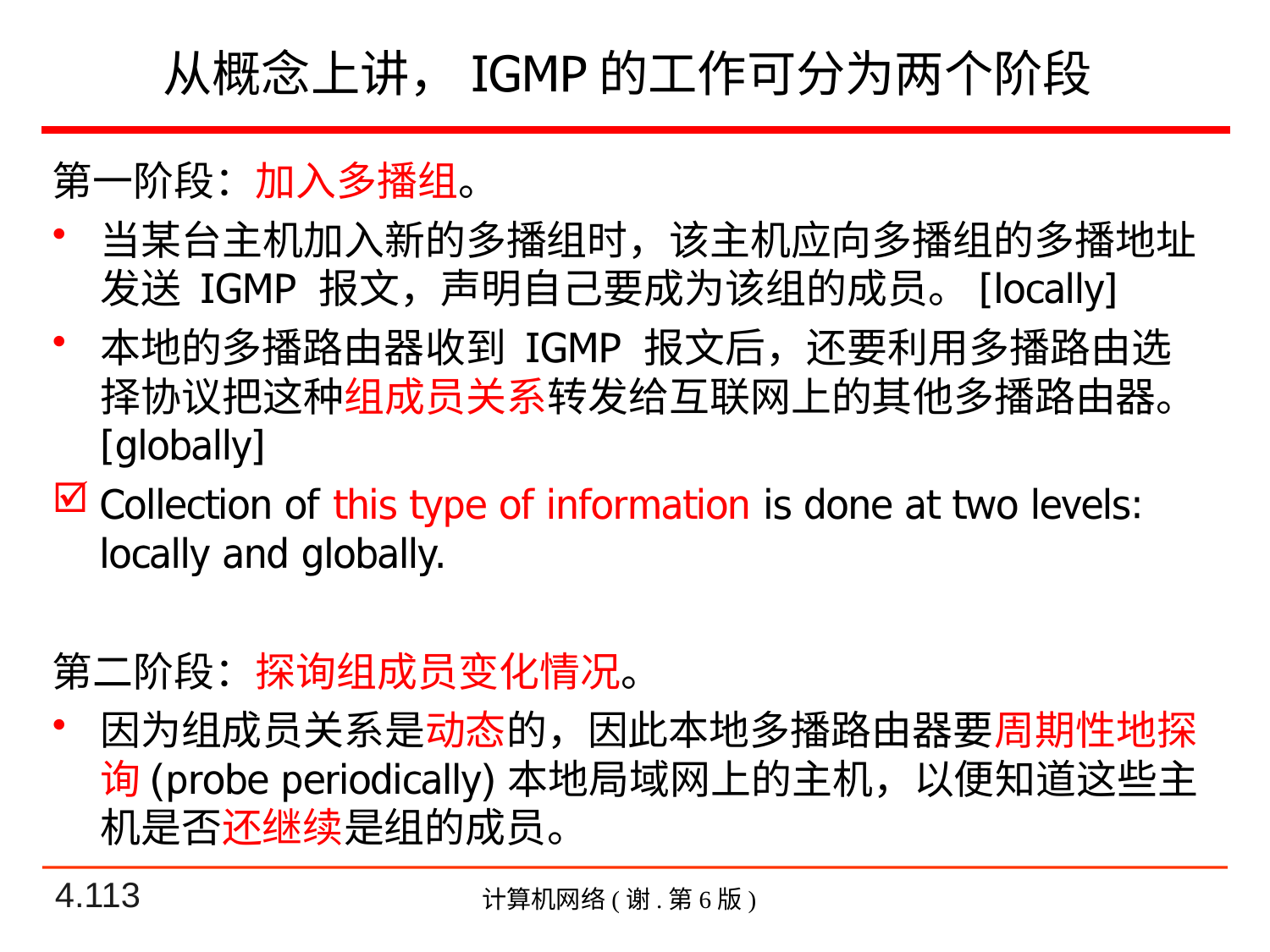

# 从概念上讲，IGMP的工作可分为两个阶段
第一阶段：加入多播组。
当某台主机加入新的多播组时，该主机应向多播组的多播地址发送 IGMP 报文，声明自己要成为该组的成员。[locally]
本地的多播路由器收到 IGMP 报文后，还要利用多播路由选择协议把这种组成员关系转发给互联网上的其他多播路由器。[globally]
Collection of this type of information is done at two levels: locally and globally.

第二阶段：探询组成员变化情况。
因为组成员关系是动态的，因此本地多播路由器要周期性地探询(probe periodically)本地局域网上的主机，以便知道这些主机是否还继续是组的成员。